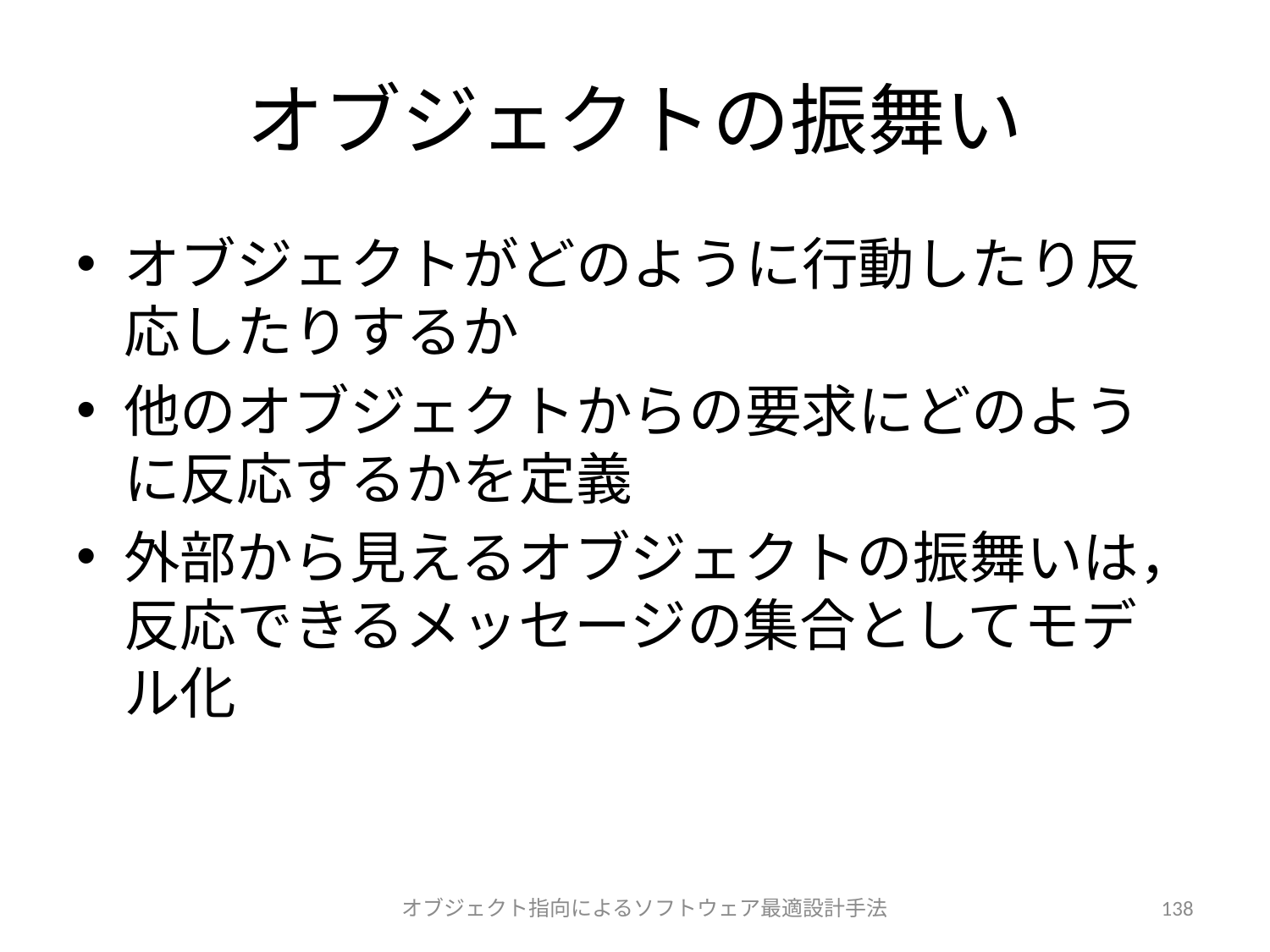

# オブジェクトの振舞い
オブジェクトがどのように行動したり反応したりするか
他のオブジェクトからの要求にどのように反応するかを定義
外部から見えるオブジェクトの振舞いは，反応できるメッセージの集合としてモデル化
オブジェクト指向によるソフトウェア最適設計手法
138